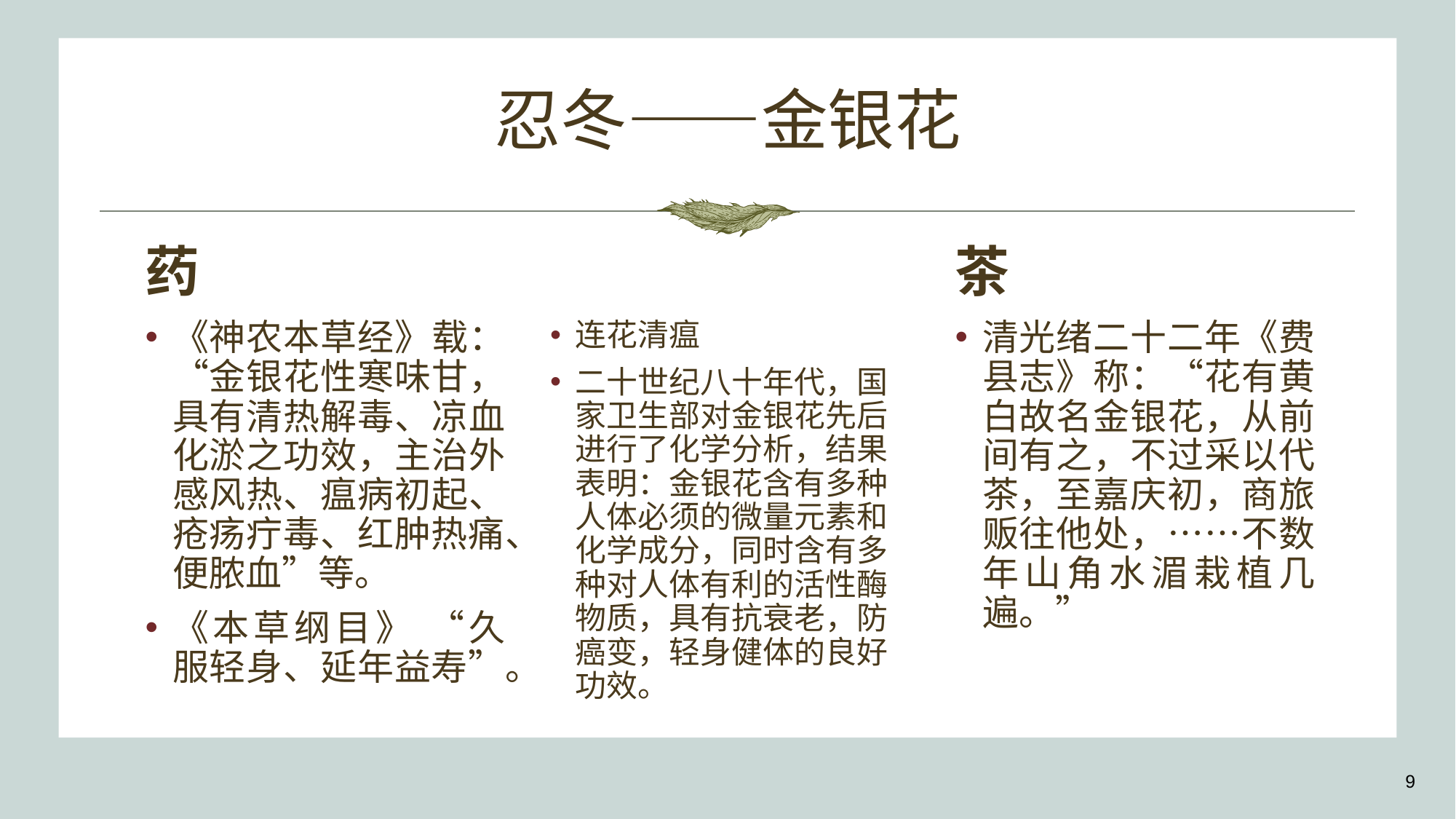

# 忍冬——金银花
药
茶
《神农本草经》载：“金银花性寒味甘，具有清热解毒、凉血化淤之功效，主治外感风热、瘟病初起、疮疡疔毒、红肿热痛、便脓血”等。
《本草纲目》 “久服轻身、延年益寿”。
连花清瘟
二十世纪八十年代，国家卫生部对金银花先后进行了化学分析，结果表明：金银花含有多种人体必须的微量元素和化学成分，同时含有多种对人体有利的活性酶物质，具有抗衰老，防癌变，轻身健体的良好功效。
清光绪二十二年《费县志》称：“花有黄白故名金银花，从前间有之，不过采以代茶，至嘉庆初，商旅贩往他处，……不数年山角水湄栽植几遍。”
9